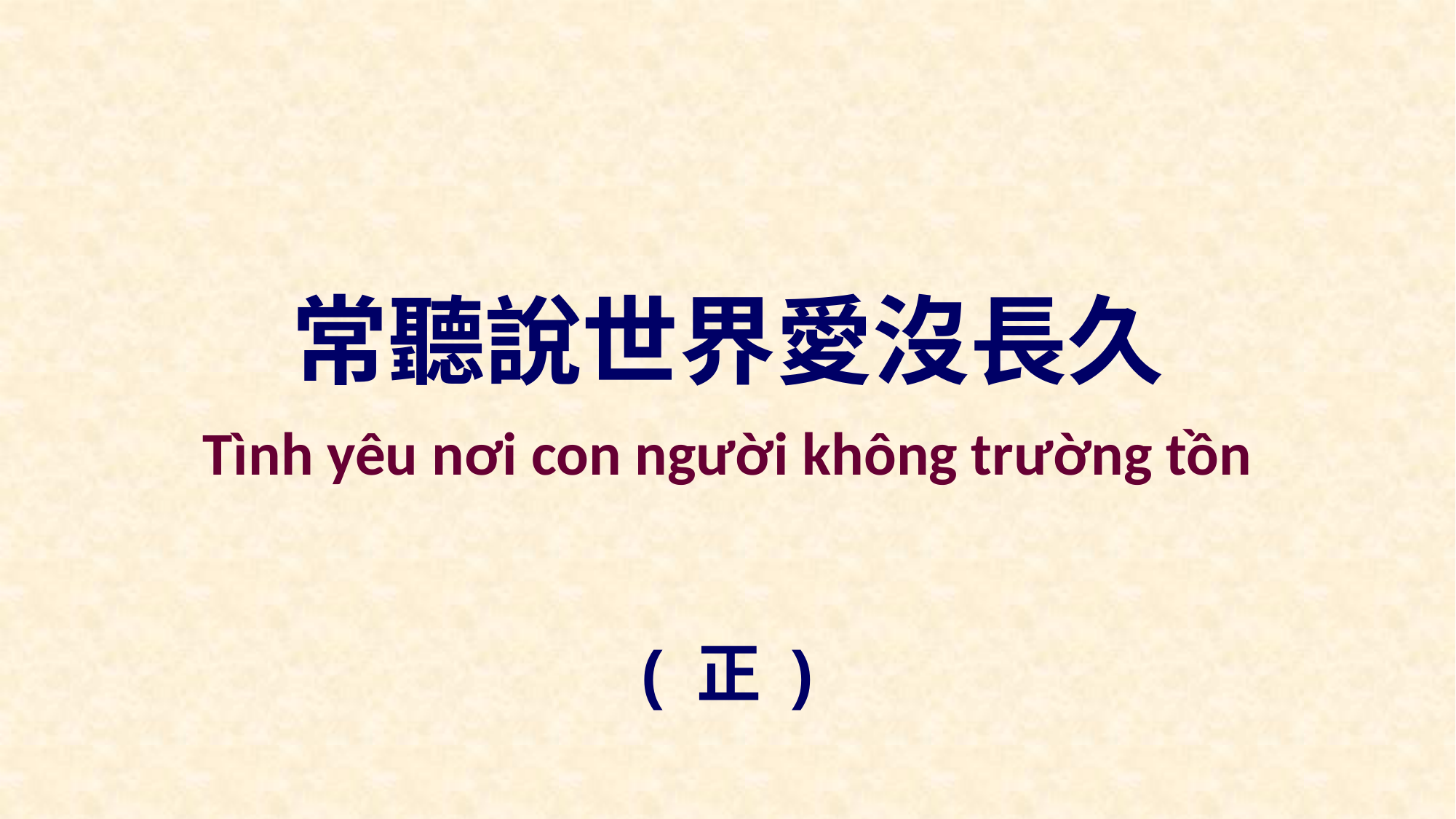

常聽說世界愛沒長久
Tình yêu nơi con người không trường tồn
( 正 )